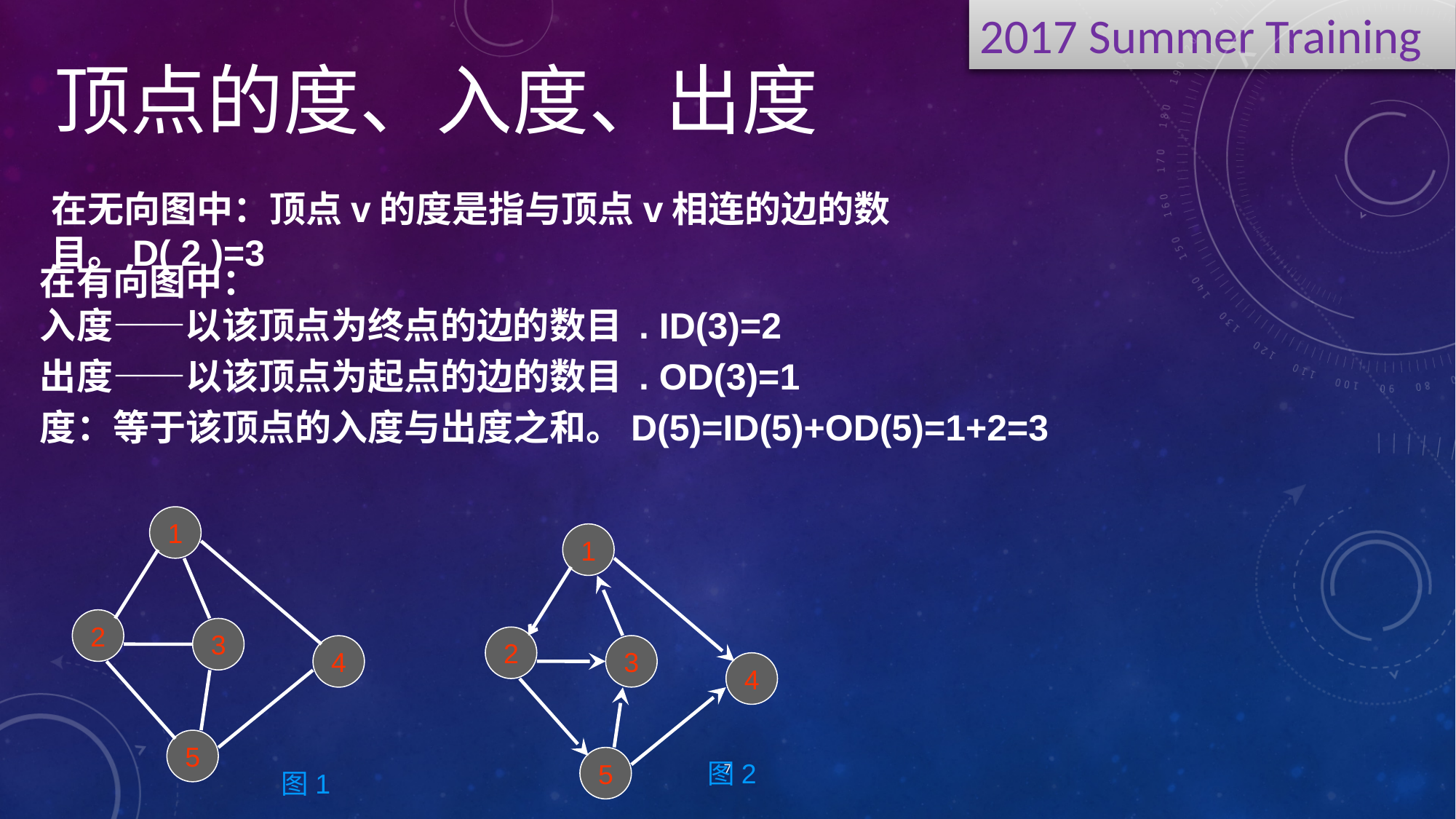

顶点的度、入度、出度
在无向图中：顶点v的度是指与顶点v相连的边的数目。D( 2 )=3
在有向图中：
入度——以该顶点为终点的边的数目 . ID(3)=2
出度——以该顶点为起点的边的数目 . OD(3)=1
度：等于该顶点的入度与出度之和。D(5)=ID(5)+OD(5)=1+2=3
1

2
3
4

5
1

2
3
4

5
7
图2
图1